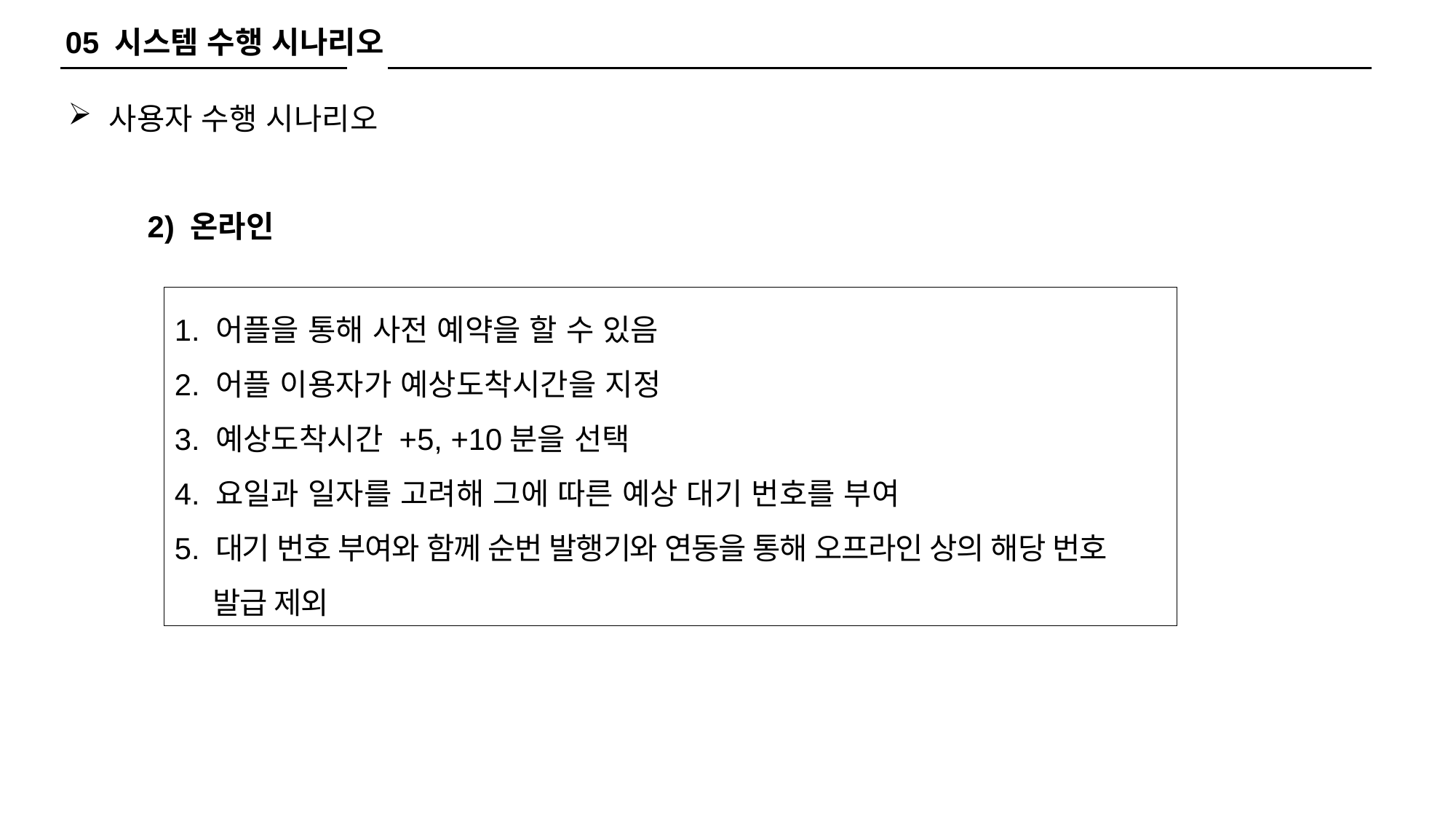

05 시스템 수행 시나리오
사용자 수행 시나리오
2) 온라인

1. 어플을 통해 사전 예약을 할 수 있음
2. 어플 이용자가 예상도착시간을 지정
3. 예상도착시간 +5, +10분을 선택
4. 요일과 일자를 고려해 그에 따른 예상 대기 번호를 부여
5. 대기 번호 부여와 함께 순번 발행기와 연동을 통해 오프라인 상의 해당 번호
    발급 제외